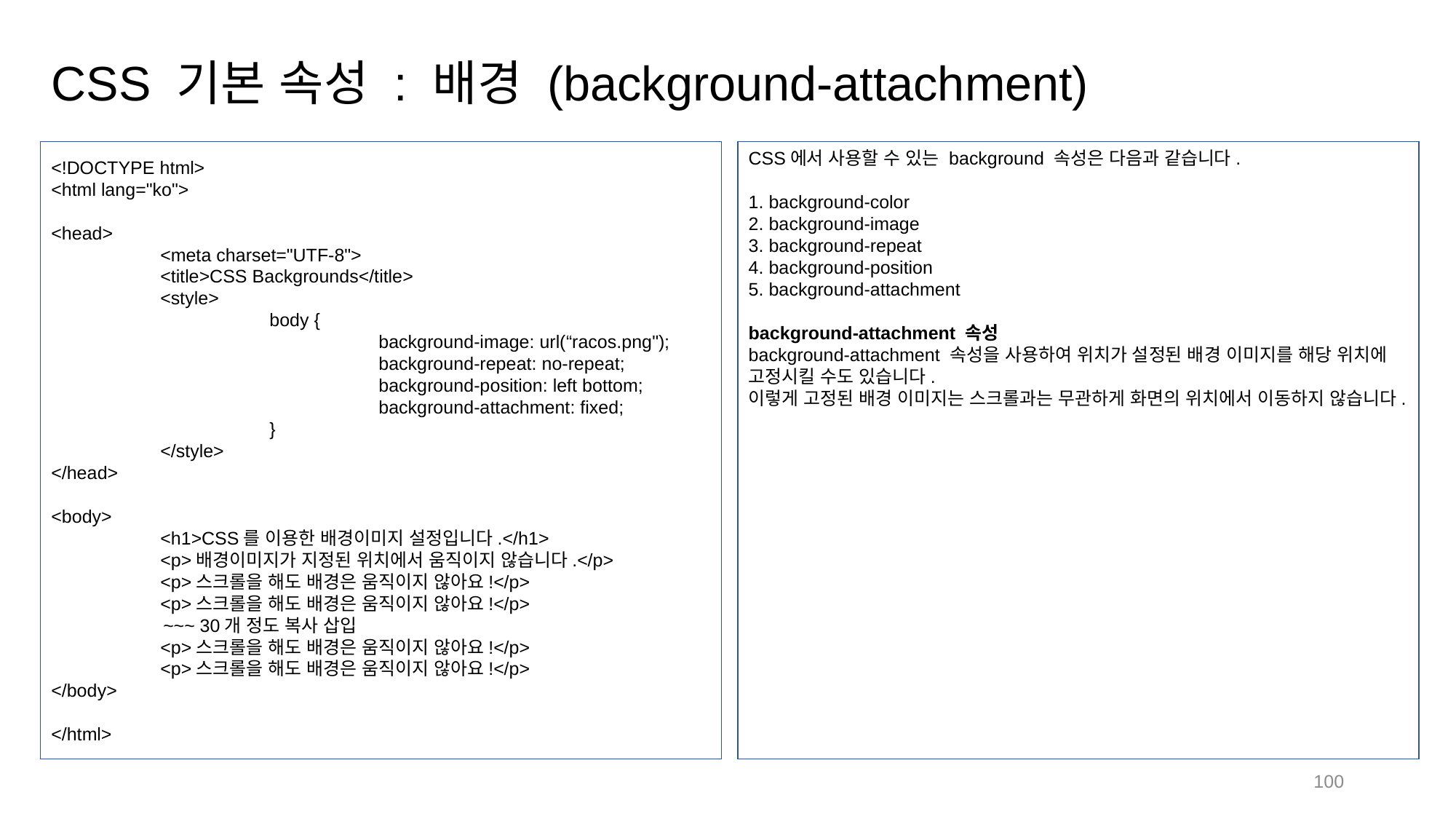

# CSS 기본 속성 : 배경 (background-attachment)
<!DOCTYPE html>
<html lang="ko">

<head>
	<meta charset="UTF-8">
	<title>CSS Backgrounds</title>
	<style>
		body {
			background-image: url(“racos.png");
			background-repeat: no-repeat;
			background-position: left bottom;
			background-attachment: fixed;
		}
	</style>
</head>

<body>
	<h1>CSS를 이용한 배경이미지 설정입니다.</h1>
	<p>배경이미지가 지정된 위치에서 움직이지 않습니다.</p>
	<p>스크롤을 해도 배경은 움직이지 않아요!</p>
	<p>스크롤을 해도 배경은 움직이지 않아요!</p>
                      ~~~ 30개 정도 복사 삽입
	<p>스크롤을 해도 배경은 움직이지 않아요!</p>
	<p>스크롤을 해도 배경은 움직이지 않아요!</p>
</body>

</html>
CSS에서 사용할 수 있는 background 속성은 다음과 같습니다.

1. background-color
2. background-image
3. background-repeat
4. background-position
5. background-attachment

background-attachment 속성
background-attachment 속성을 사용하여 위치가 설정된 배경 이미지를 해당 위치에 고정시킬 수도 있습니다.
이렇게 고정된 배경 이미지는 스크롤과는 무관하게 화면의 위치에서 이동하지 않습니다.

100